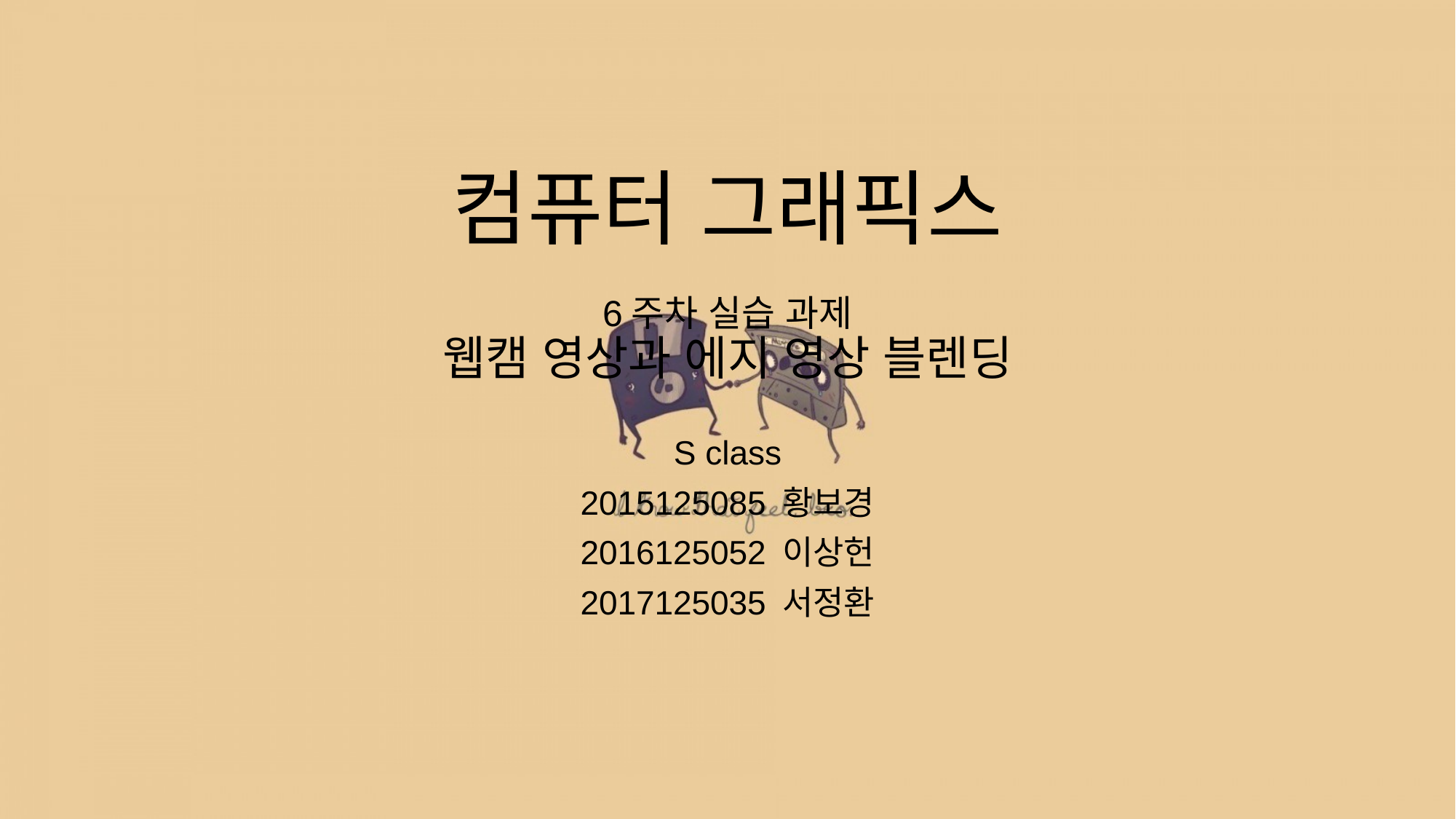

# 컴퓨터 그래픽스 6주차 실습 과제 웹캠 영상과 에지 영상 블렌딩
S class
2015125085 황보경
2016125052 이상헌
2017125035 서정환